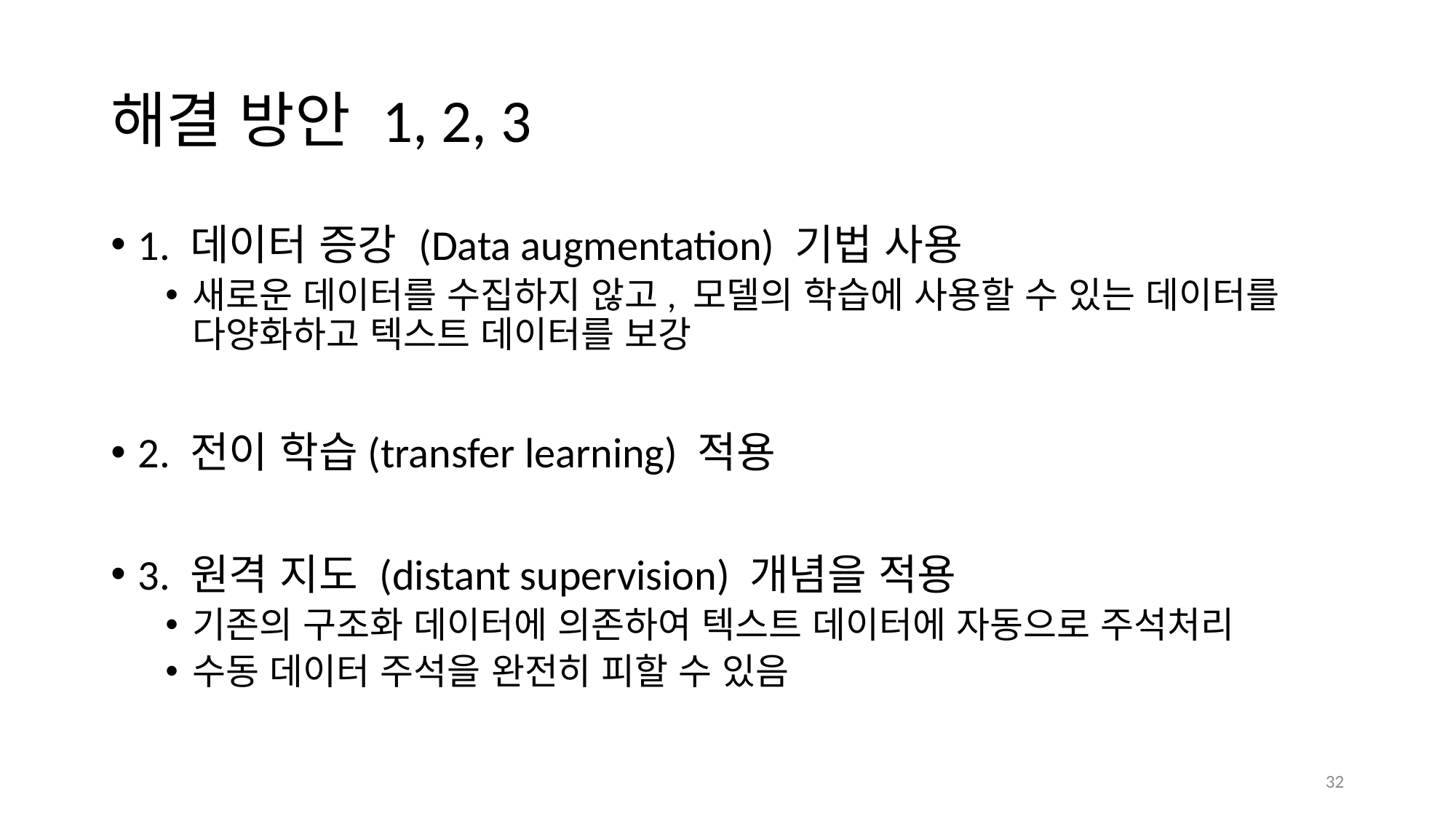

# 해결 방안 1, 2, 3
1. 데이터 증강 (Data augmentation) 기법 사용
새로운 데이터를 수집하지 않고, 모델의 학습에 사용할 수 있는 데이터를 다양화하고 텍스트 데이터를 보강

2. 전이 학습(transfer learning) 적용

3. 원격 지도 (distant supervision) 개념을 적용
기존의 구조화 데이터에 의존하여 텍스트 데이터에 자동으로 주석처리
수동 데이터 주석을 완전히 피할 수 있음
32